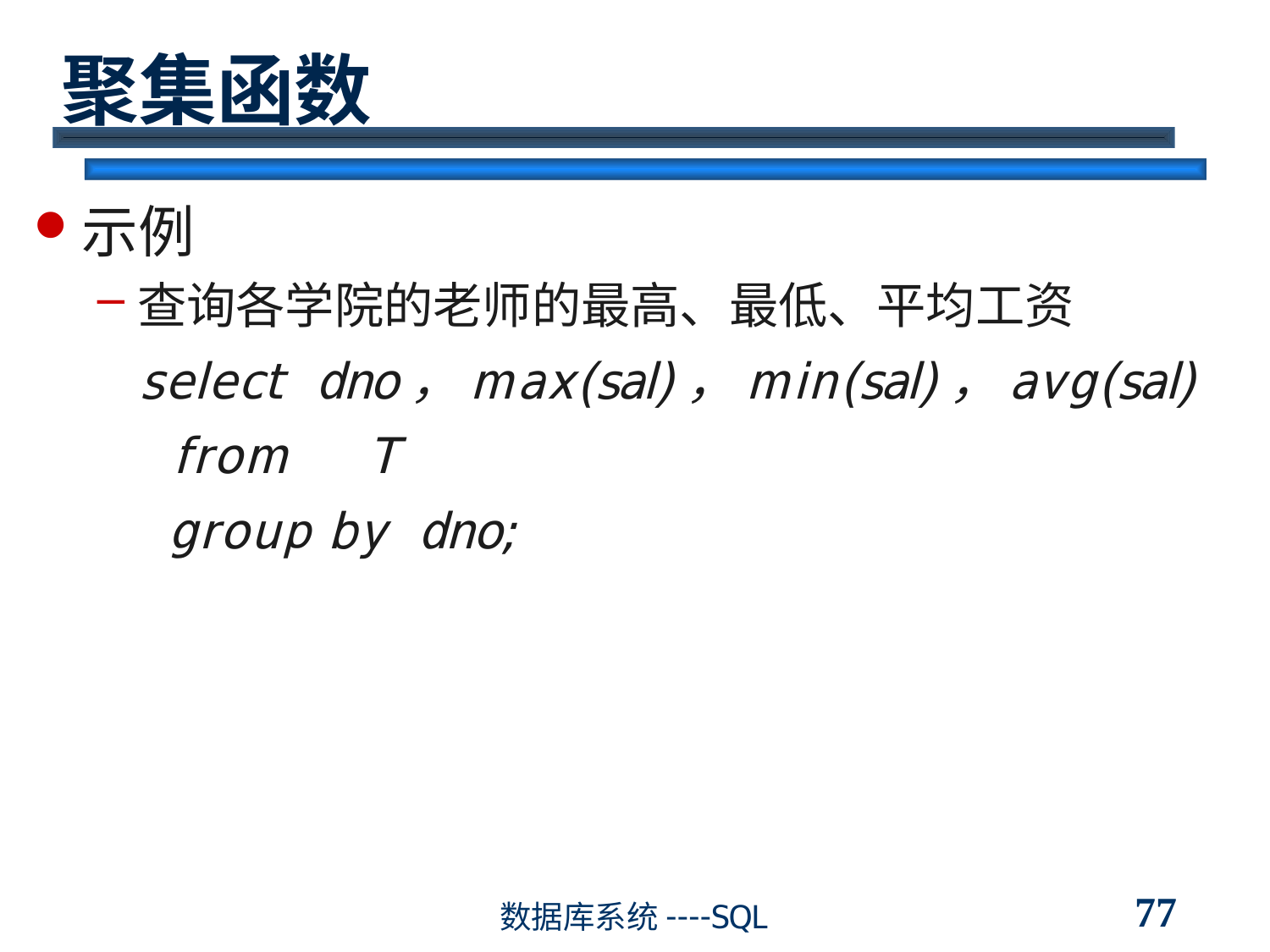

# 聚集函数
示例
查询各学院的老师的最高、最低、平均工资
   select  dno，max(sal)，min(sal)，avg(sal)
     from     T
     group by  dno;
77
数据库系统----SQL